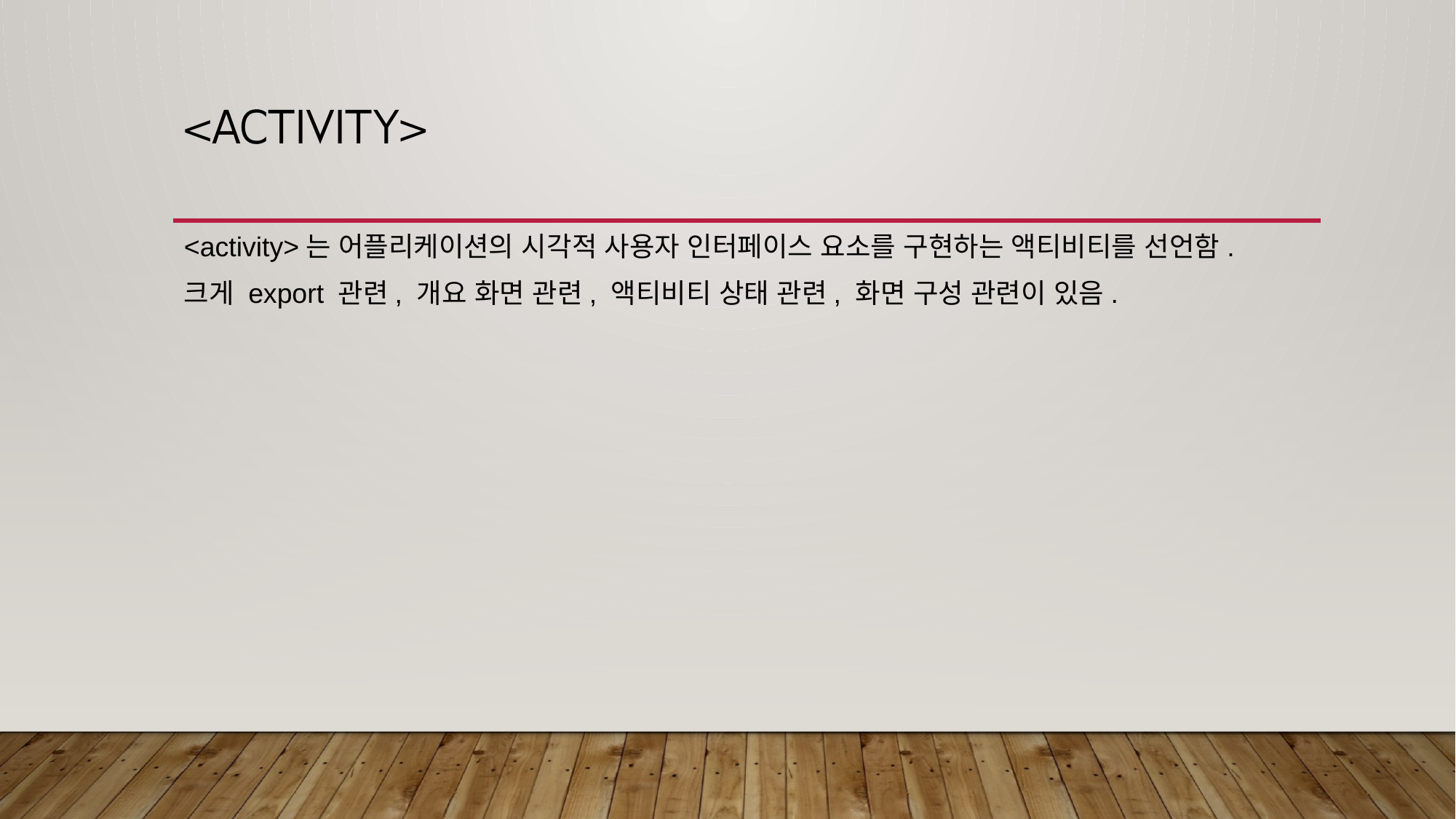

# <Activity>
<activity>는 어플리케이션의 시각적 사용자 인터페이스 요소를 구현하는 액티비티를 선언함.
크게 export 관련, 개요 화면 관련, 액티비티 상태 관련, 화면 구성 관련이 있음.